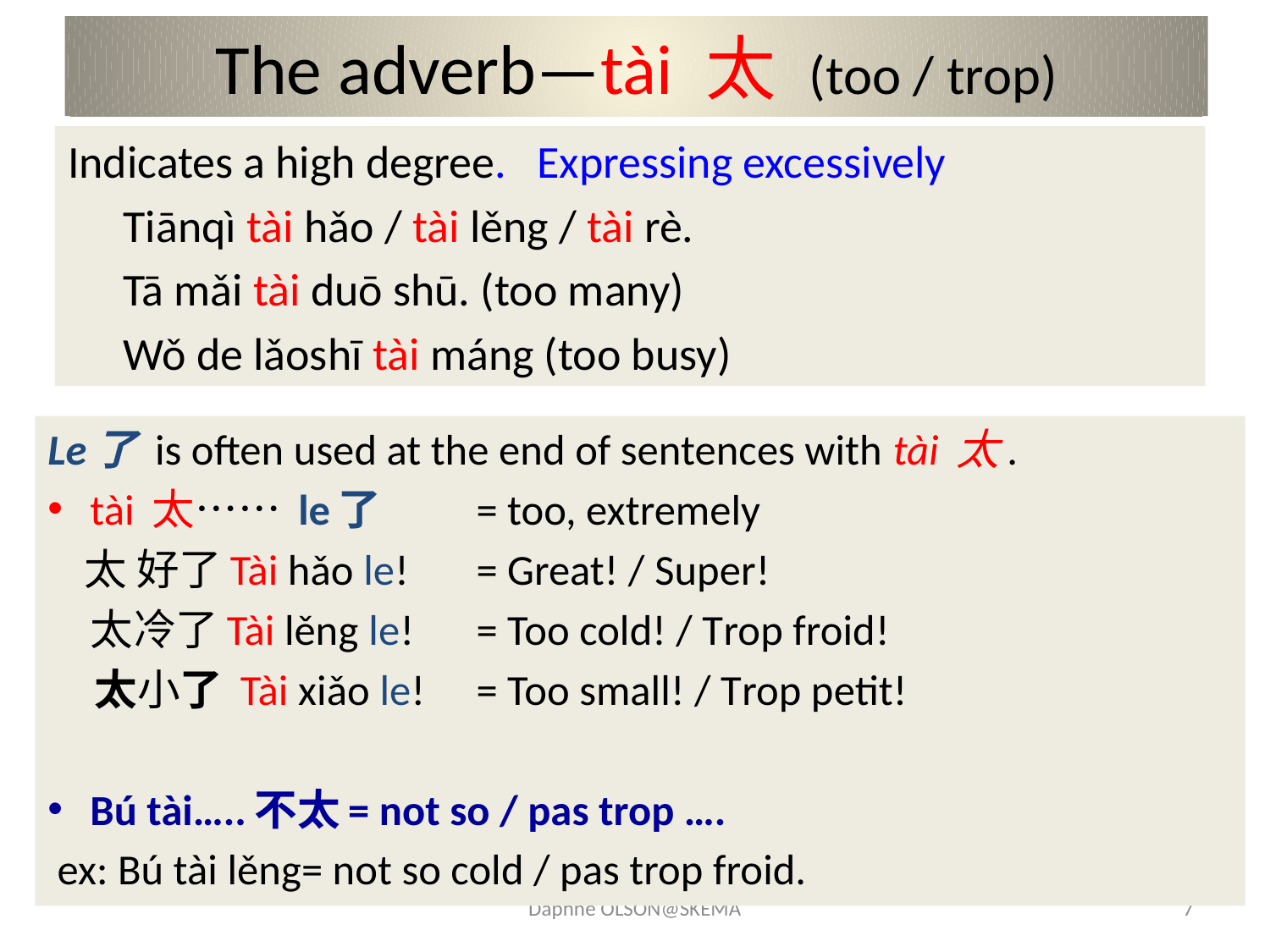

# The adverb—tài 太 (too / trop)
Indicates a high degree.   Expressing excessively
Tiānqì tài hǎo / tài lěng / tài rè.
Tā mǎi tài duō shū. (too many)
Wǒ de lǎoshī tài máng (too busy)
Le了 is often used at the end of sentences with tài 太.
tài 太…… le了		= too, extremely
   太 好了Tài hǎo le!	= Great! / Super!
	太冷了Tài lěng le!	= Too cold! / Trop froid!
    太小了 Tài xiǎo le!	= Too small! / Trop petit!

Bú tài…..不太= not so / pas trop ….
 ex: Bú tài lěng= not so cold / pas trop froid.

Daphne OLSON@SKEMA
7